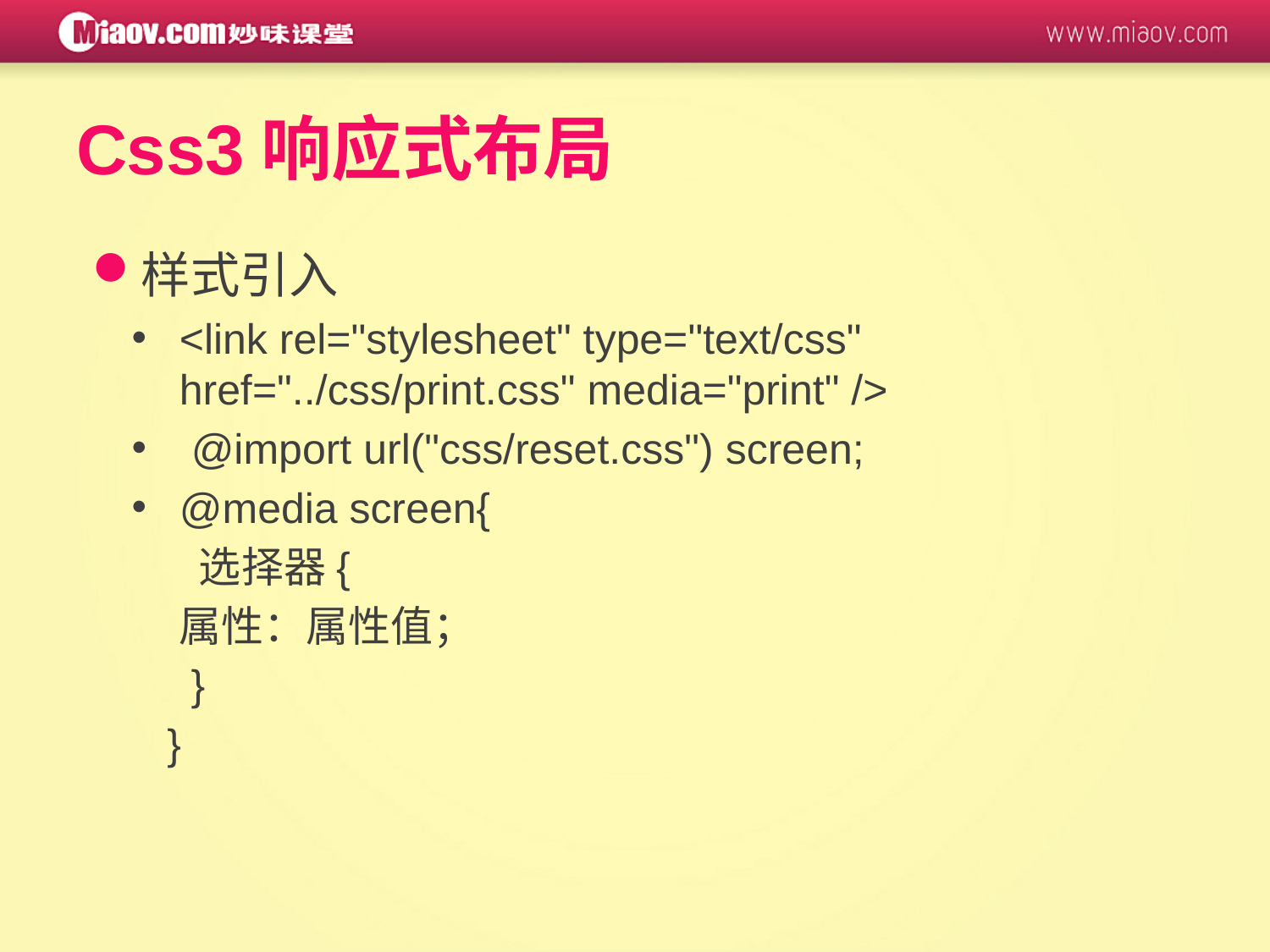

# Css3响应式布局
样式引入
<link rel="stylesheet" type="text/css" href="../css/print.css" media="print" />
 @import url("css/reset.css") screen;
@media screen{
      选择器{
 	属性：属性值；
     }
   }